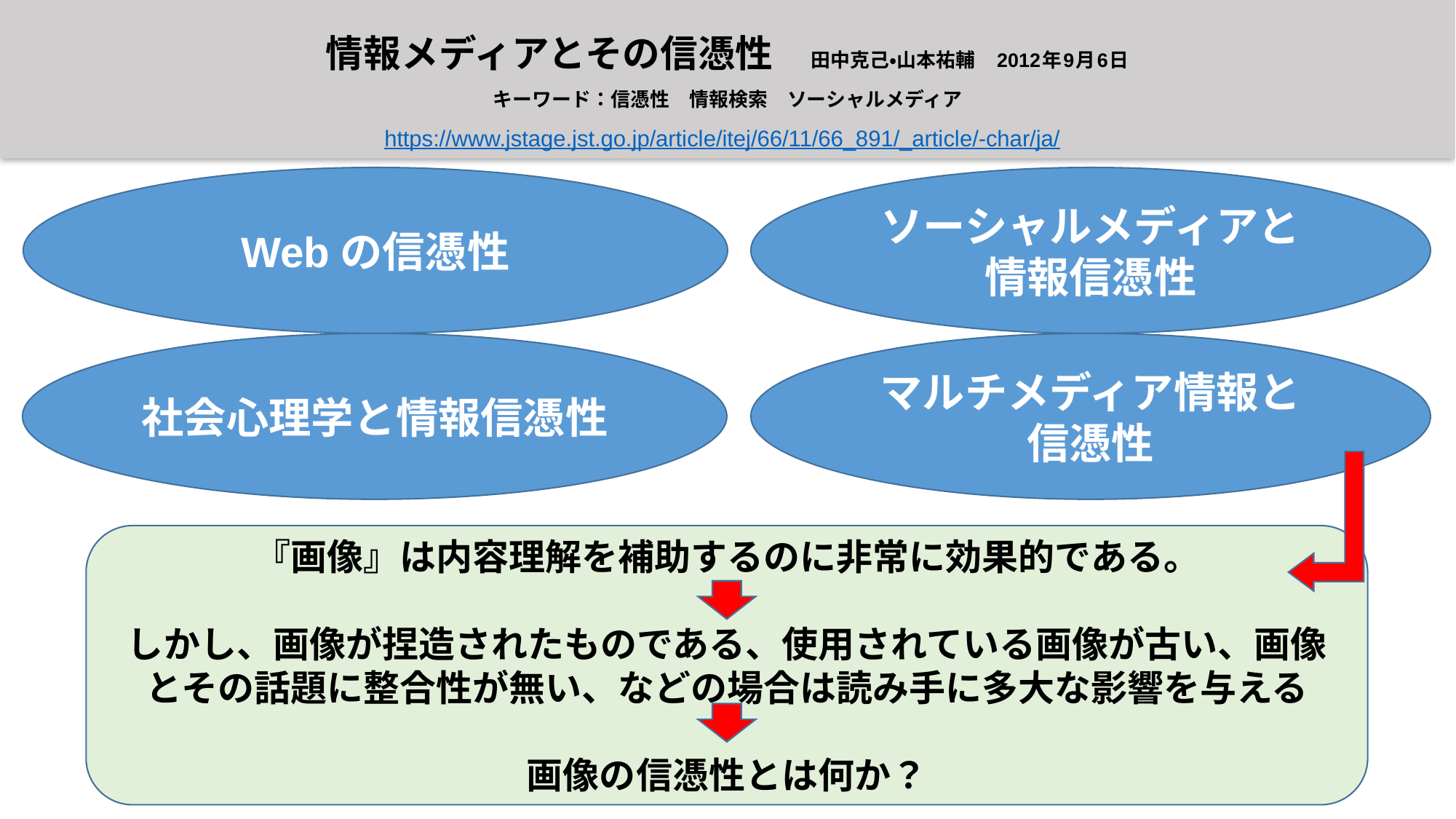

情報メディアとその信憑性　田中克己・山本祐輔　2012年9月6日
キーワード：信憑性　情報検索　ソーシャルメディア
https://www.jstage.jst.go.jp/article/itej/66/11/66_891/_article/-char/ja/
Webの信憑性
ソーシャルメディアと情報信憑性
マルチメディア情報と信憑性
社会心理学と情報信憑性

『画像』は内容理解を補助するのに非常に効果的である。

しかし、画像が捏造されたものである、使用されている画像が古い、画像とその話題に整合性が無い、などの場合は読み手に多大な影響を与える

画像の信憑性とは何か？